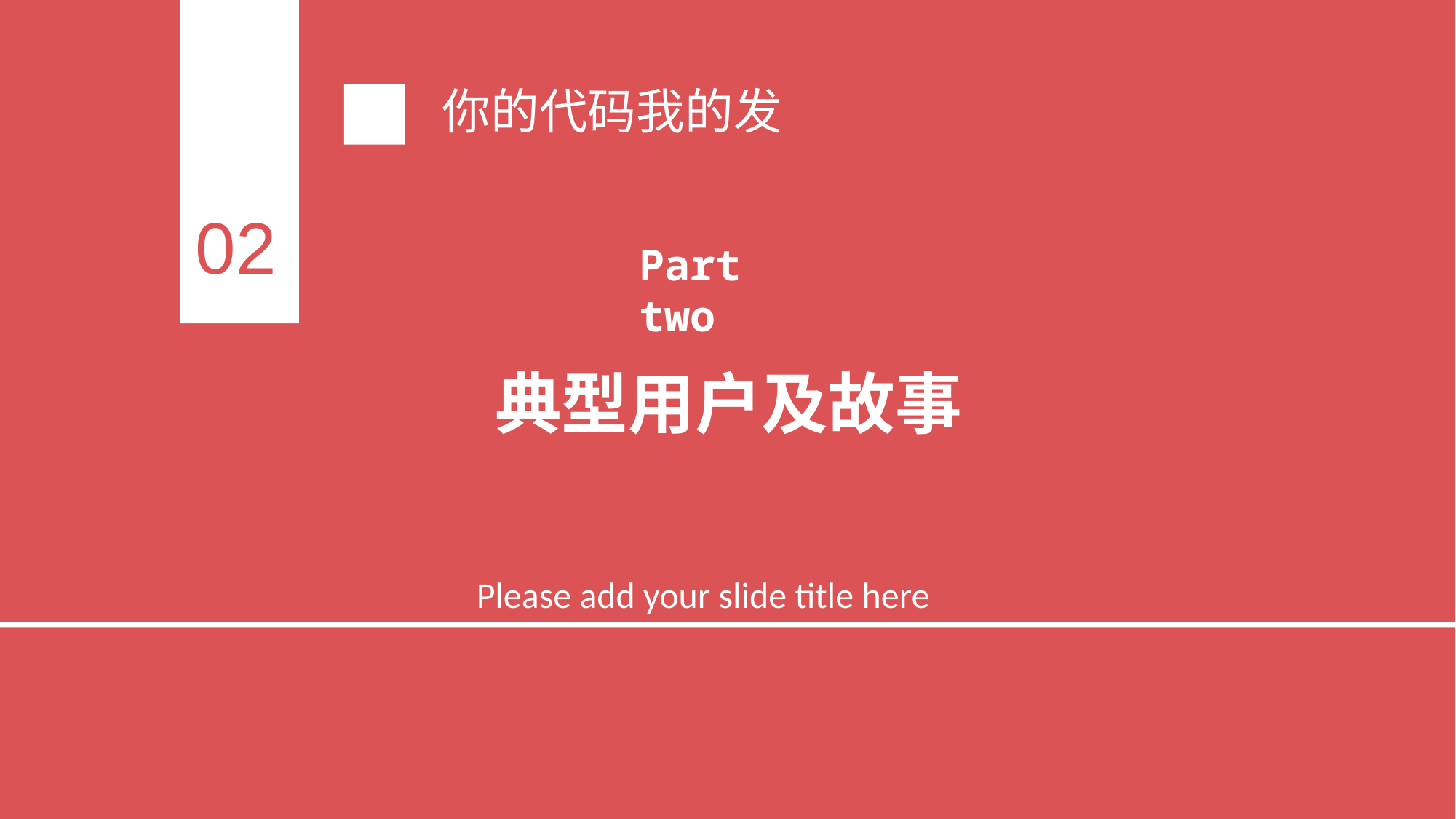

你的代码我的发

02
Part two
典型用户及故事
Please add your slide title here